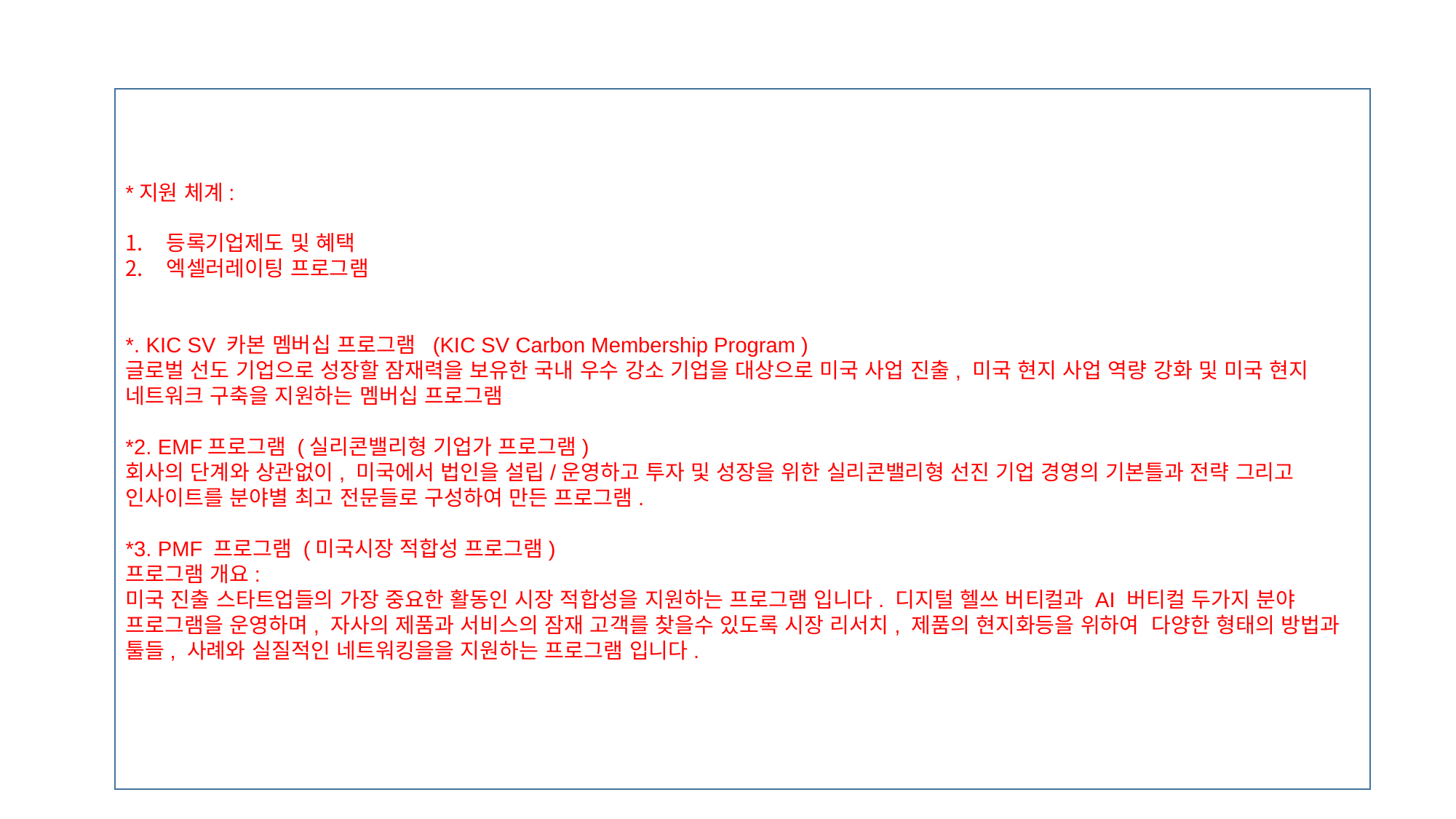

*지원 체계:

등록기업제도 및 혜택
엑셀러레이팅 프로그램

*. KIC SV 카본 멤버십 프로그램  (KIC SV Carbon Membership Program )
글로벌 선도 기업으로 성장할 잠재력을 보유한 국내 우수 강소 기업을 대상으로 미국 사업 진출, 미국 현지 사업 역량 강화 및 미국 현지 네트워크 구축을 지원하는 멤버십 프로그램

*2. EMF프로그램 (실리콘밸리형 기업가 프로그램)
회사의 단계와 상관없이, 미국에서 법인을 설립/운영하고 투자 및 성장을 위한 실리콘밸리형 선진 기업 경영의 기본틀과 전략 그리고 인사이트를 분야별 최고 전문들로 구성하여 만든 프로그램.

*3. PMF 프로그램 (미국시장 적합성 프로그램)
프로그램 개요:
미국 진출 스타트업들의 가장 중요한 활동인 시장 적합성을 지원하는 프로그램 입니다. 디지털 헬쓰 버티컬과 AI 버티컬 두가지 분야 프로그램을 운영하며, 자사의 제품과 서비스의 잠재 고객를 찾을수 있도록 시장 리서치, 제품의 현지화등을 위하여  다양한 형태의 방법과 툴들, 사례와 실질적인 네트워킹을을 지원하는 프로그램 입니다.